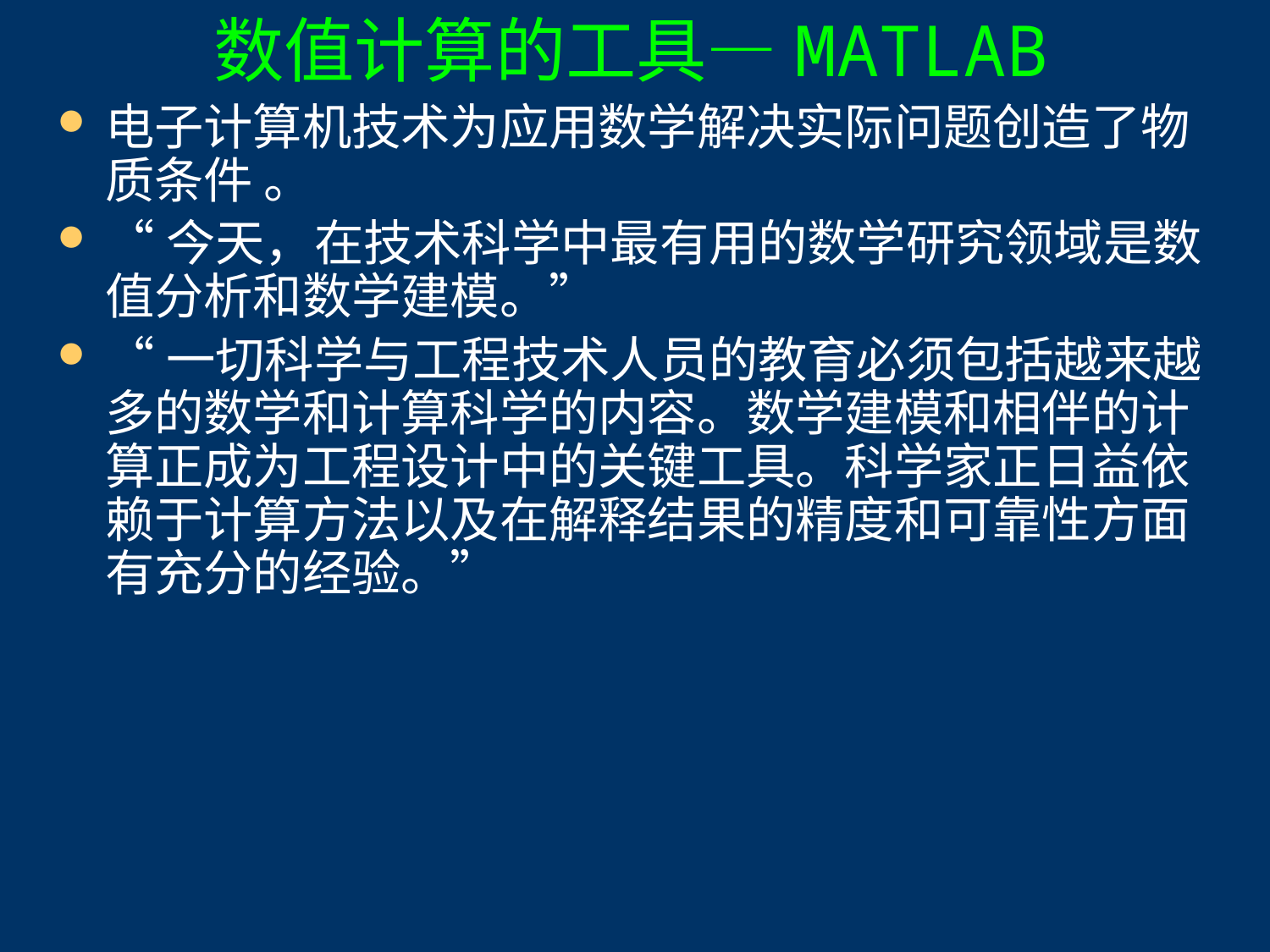

数值计算的工具—MATLAB
电子计算机技术为应用数学解决实际问题创造了物质条件 。
“今天，在技术科学中最有用的数学研究领域是数值分析和数学建模。”
“一切科学与工程技术人员的教育必须包括越来越多的数学和计算科学的内容。数学建模和相伴的计算正成为工程设计中的关键工具。科学家正日益依赖于计算方法以及在解释结果的精度和可靠性方面有充分的经验。”